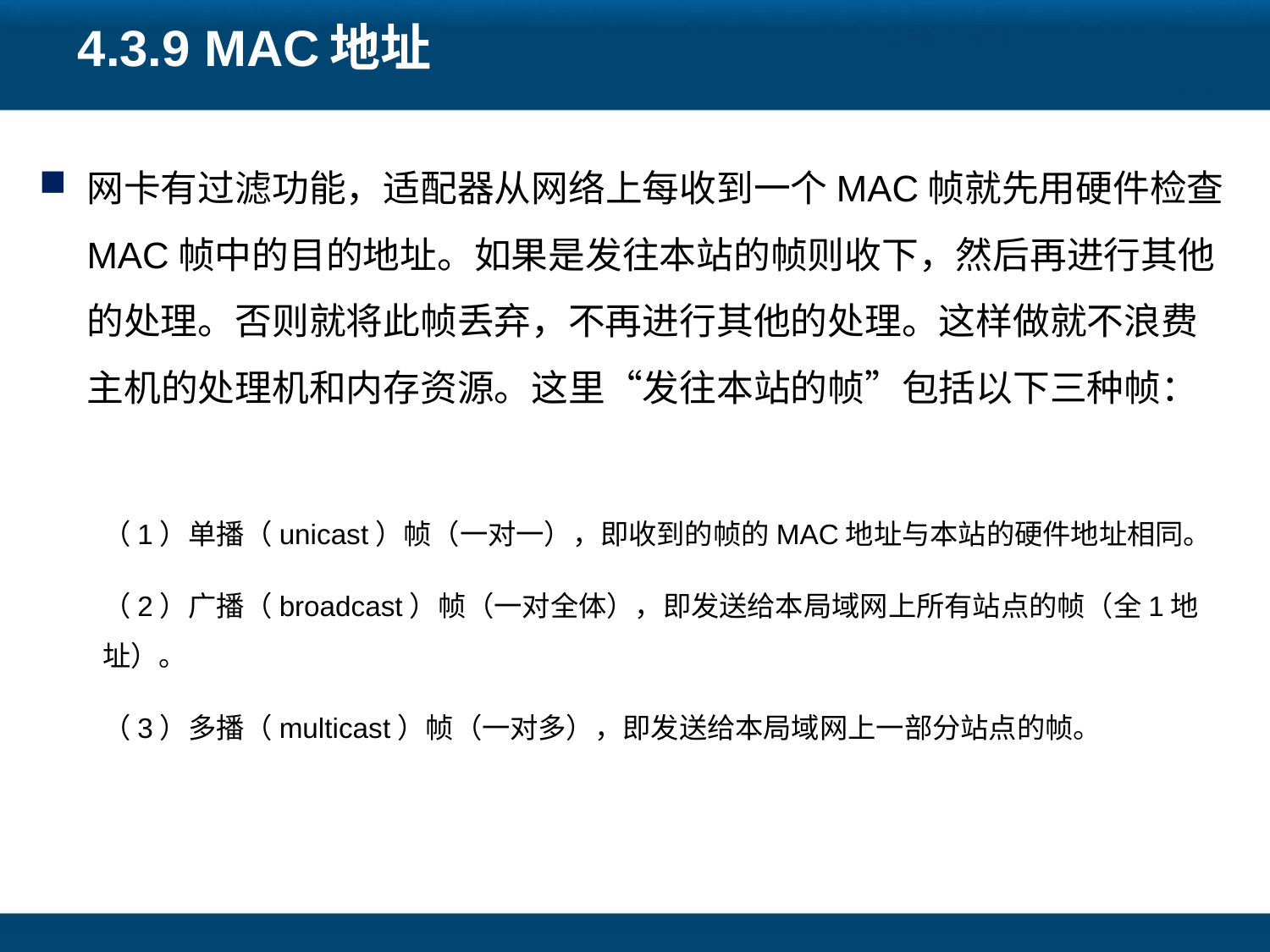

# 4.3.9 MAC地址
网卡有过滤功能，适配器从网络上每收到一个MAC帧就先用硬件检查MAC帧中的目的地址。如果是发往本站的帧则收下，然后再进行其他的处理。否则就将此帧丢弃，不再进行其他的处理。这样做就不浪费主机的处理机和内存资源。这里“发往本站的帧”包括以下三种帧：

（1）单播（unicast）帧（一对一），即收到的帧的MAC地址与本站的硬件地址相同。
（2）广播（broadcast）帧（一对全体），即发送给本局域网上所有站点的帧（全1地址）。
（3）多播（multicast）帧（一对多），即发送给本局域网上一部分站点的帧。